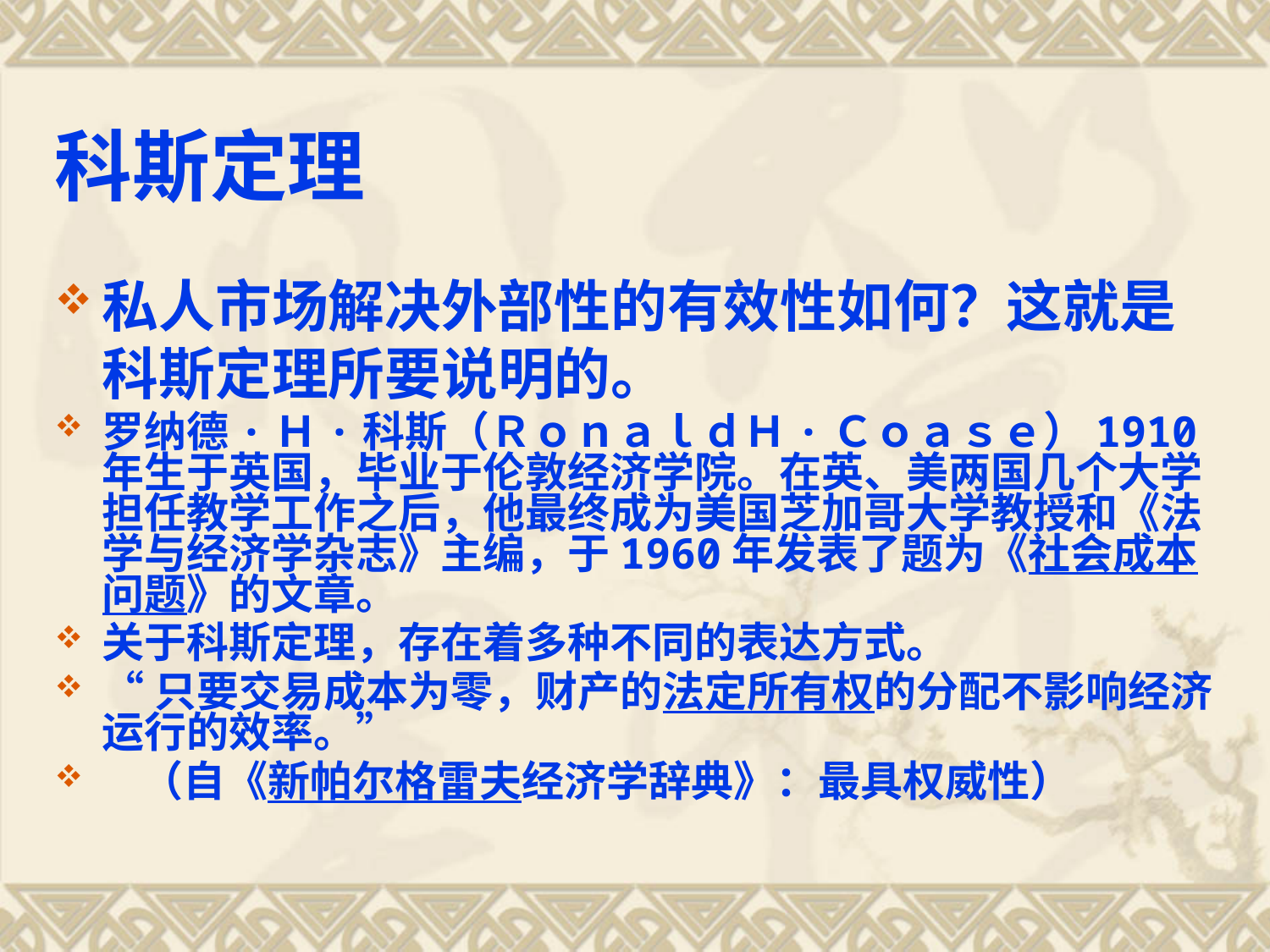

# 科斯定理
私人市场解决外部性的有效性如何？这就是科斯定理所要说明的。
罗纳德·Ｈ·科斯（ＲｏｎａｌｄＨ·Ｃｏａｓｅ）1910年生于英国，毕业于伦敦经济学院。在英、美两国几个大学担任教学工作之后，他最终成为美国芝加哥大学教授和《法学与经济学杂志》主编，于1960年发表了题为《社会成本问题》的文章。
关于科斯定理，存在着多种不同的表达方式。
“只要交易成本为零，财产的法定所有权的分配不影响经济运行的效率。”
   （自《新帕尔格雷夫经济学辞典》：最具权威性）